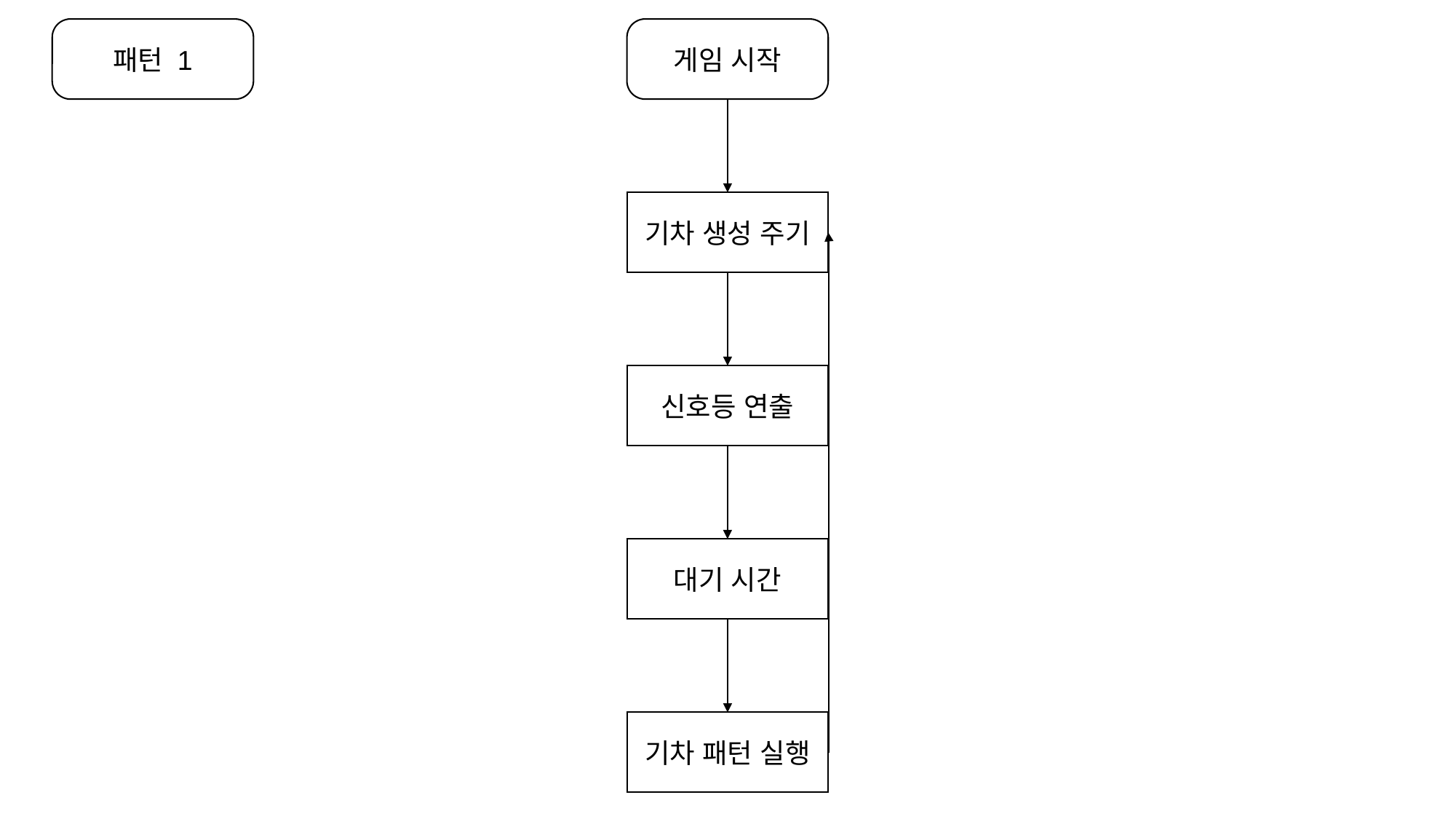

패턴 1
게임 시작
기차 생성 주기
신호등 연출
대기 시간
기차 패턴 실행